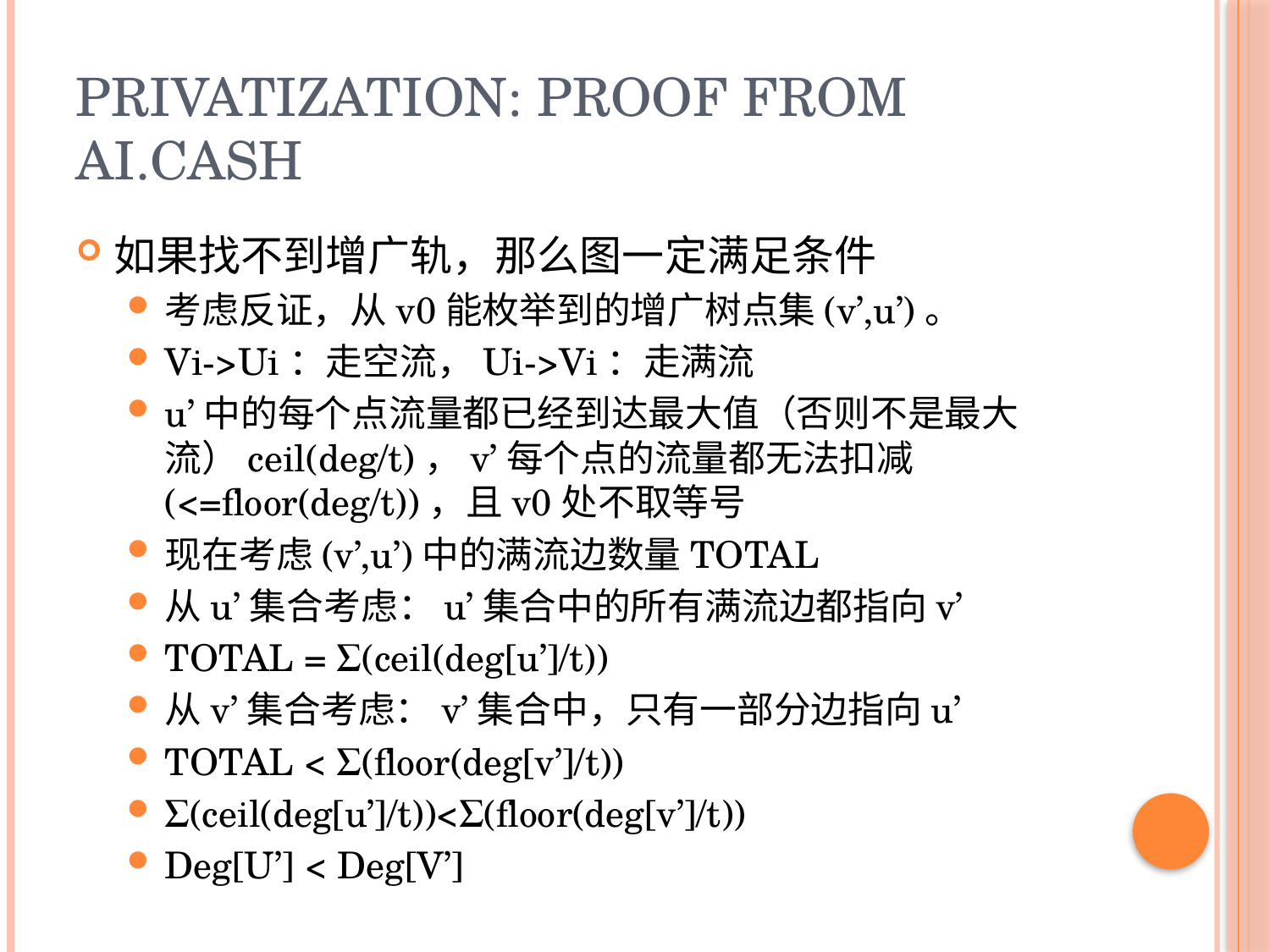

# Privatization: Proof From AI.Cash
如果找不到增广轨，那么图一定满足条件
考虑反证，从v0能枚举到的增广树点集(v’,u’)。
Vi->Ui：走空流，Ui->Vi：走满流
u’中的每个点流量都已经到达最大值（否则不是最大流）ceil(deg/t)，v’每个点的流量都无法扣减(<=floor(deg/t))，且v0处不取等号
现在考虑(v’,u’)中的满流边数量TOTAL
从u’集合考虑：u’集合中的所有满流边都指向v’
TOTAL = Σ(ceil(deg[u’]/t))
从v’集合考虑：v’集合中，只有一部分边指向u’
TOTAL < Σ(floor(deg[v’]/t))
Σ(ceil(deg[u’]/t))<Σ(floor(deg[v’]/t))
Deg[U’] < Deg[V’]